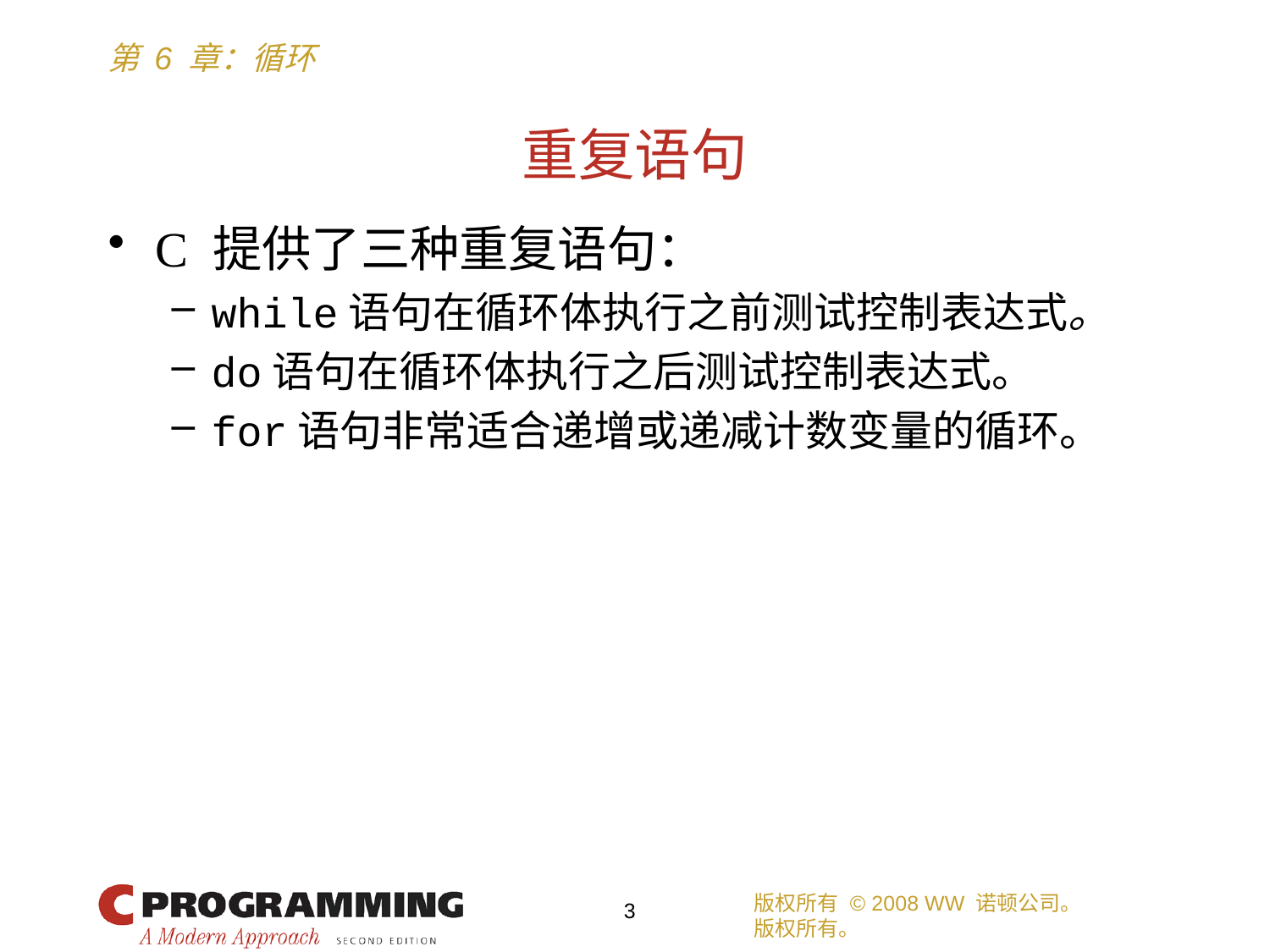

# 重复语句
C 提供了三种重复语句：
while语句在循环体执行之前测试控制表达式。
do语句在循环体执行之后测试控制表达式。
for语句非常适合递增或递减计数变量的循环。

版权所有 © 2008 WW 诺顿公司。
版权所有。
3